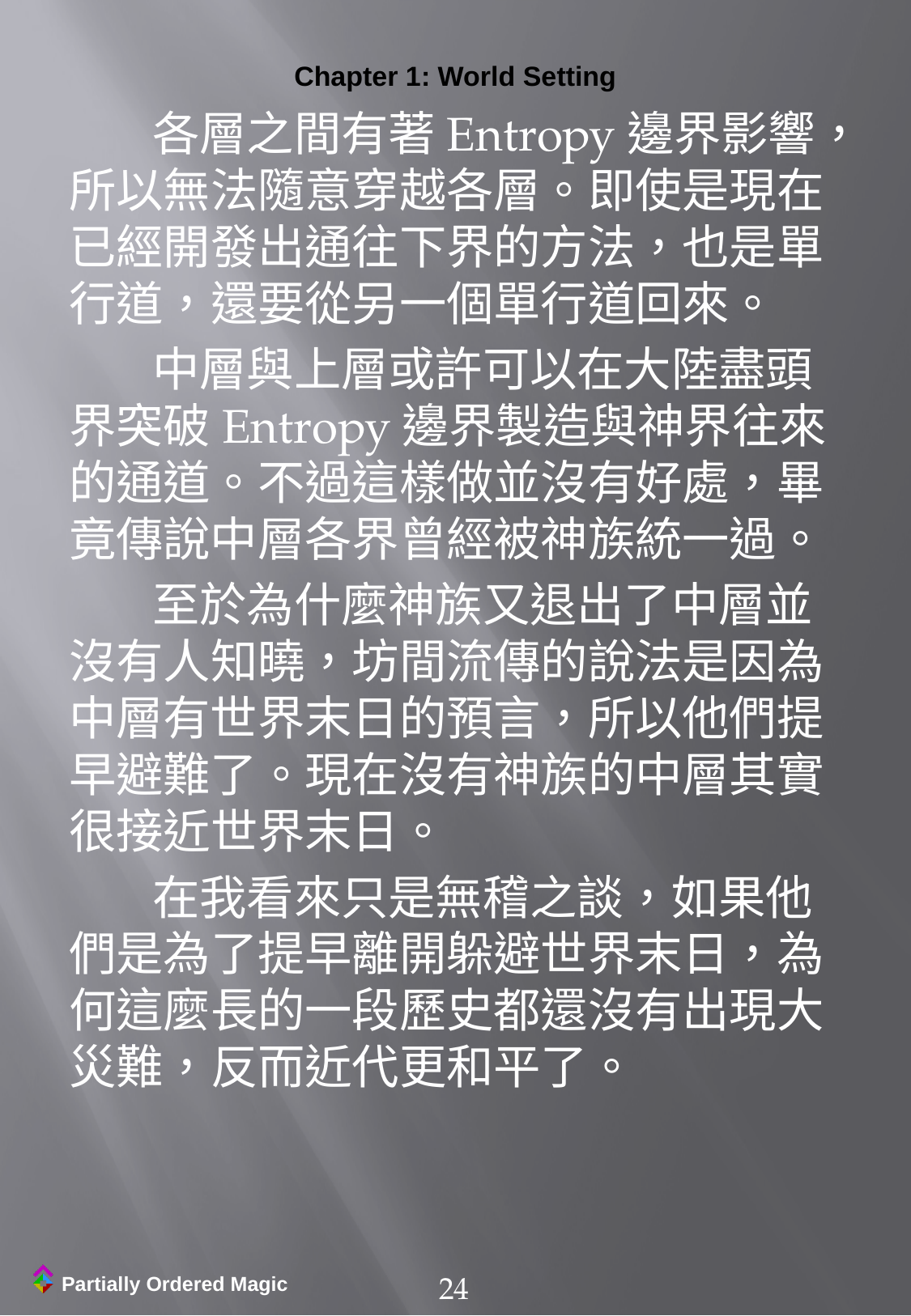

# Chapter 1: World Setting
各層之間有著Entropy邊界影響，所以無法隨意穿越各層。即使是現在已經開發出通往下界的方法，也是單行道，還要從另一個單行道回來。
中層與上層或許可以在大陸盡頭界突破Entropy邊界製造與神界往來的通道。不過這樣做並沒有好處，畢竟傳說中層各界曾經被神族統一過。
至於為什麼神族又退出了中層並沒有人知曉，坊間流傳的說法是因為中層有世界末日的預言，所以他們提早避難了。現在沒有神族的中層其實很接近世界末日。
在我看來只是無稽之談，如果他們是為了提早離開躲避世界末日，為何這麼長的一段歷史都還沒有出現大災難，反而近代更和平了。